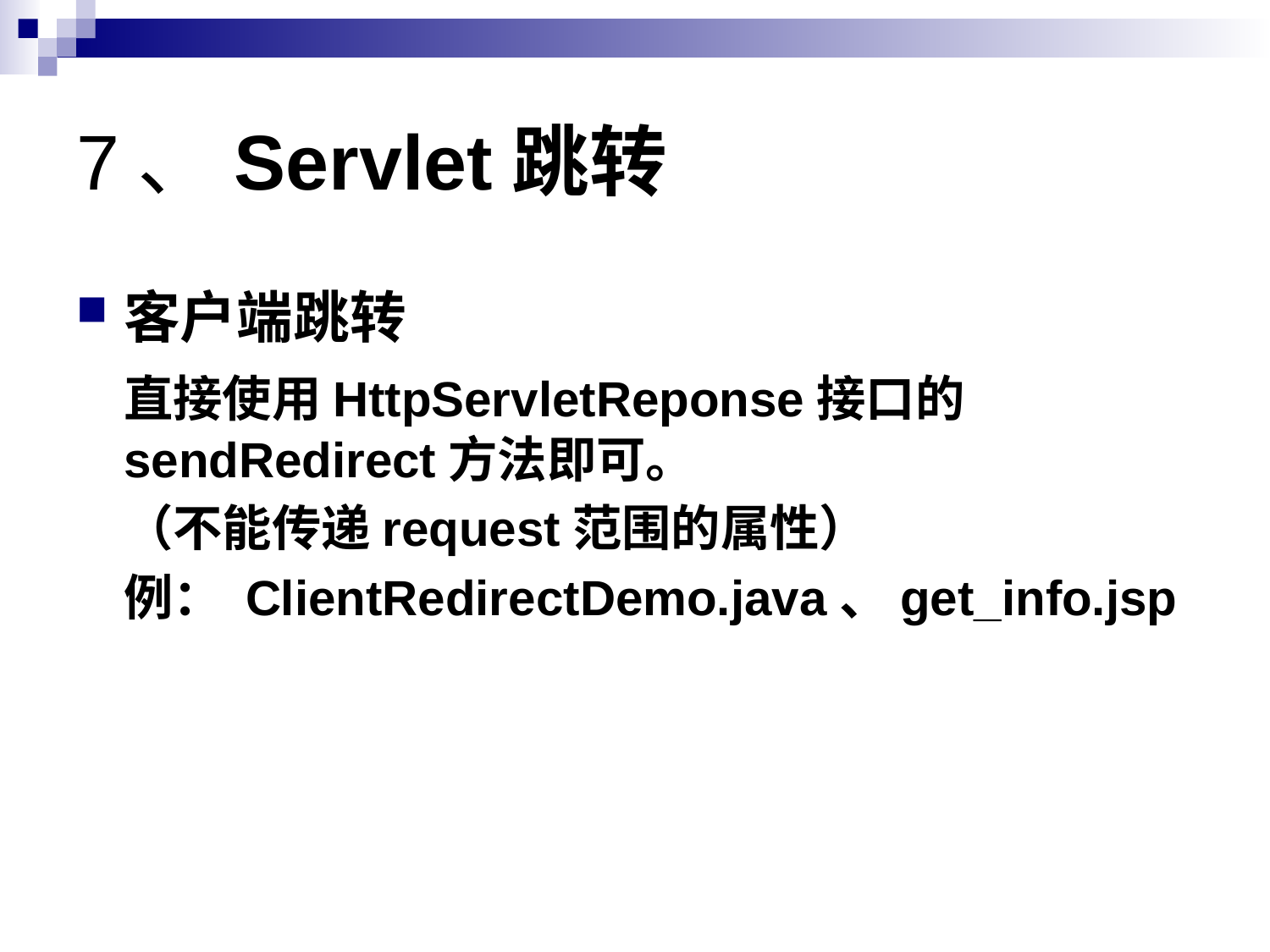

# 7、Servlet跳转
客户端跳转
	直接使用HttpServletReponse接口的sendRedirect方法即可。
	（不能传递request范围的属性）
	例： ClientRedirectDemo.java、get_info.jsp
24